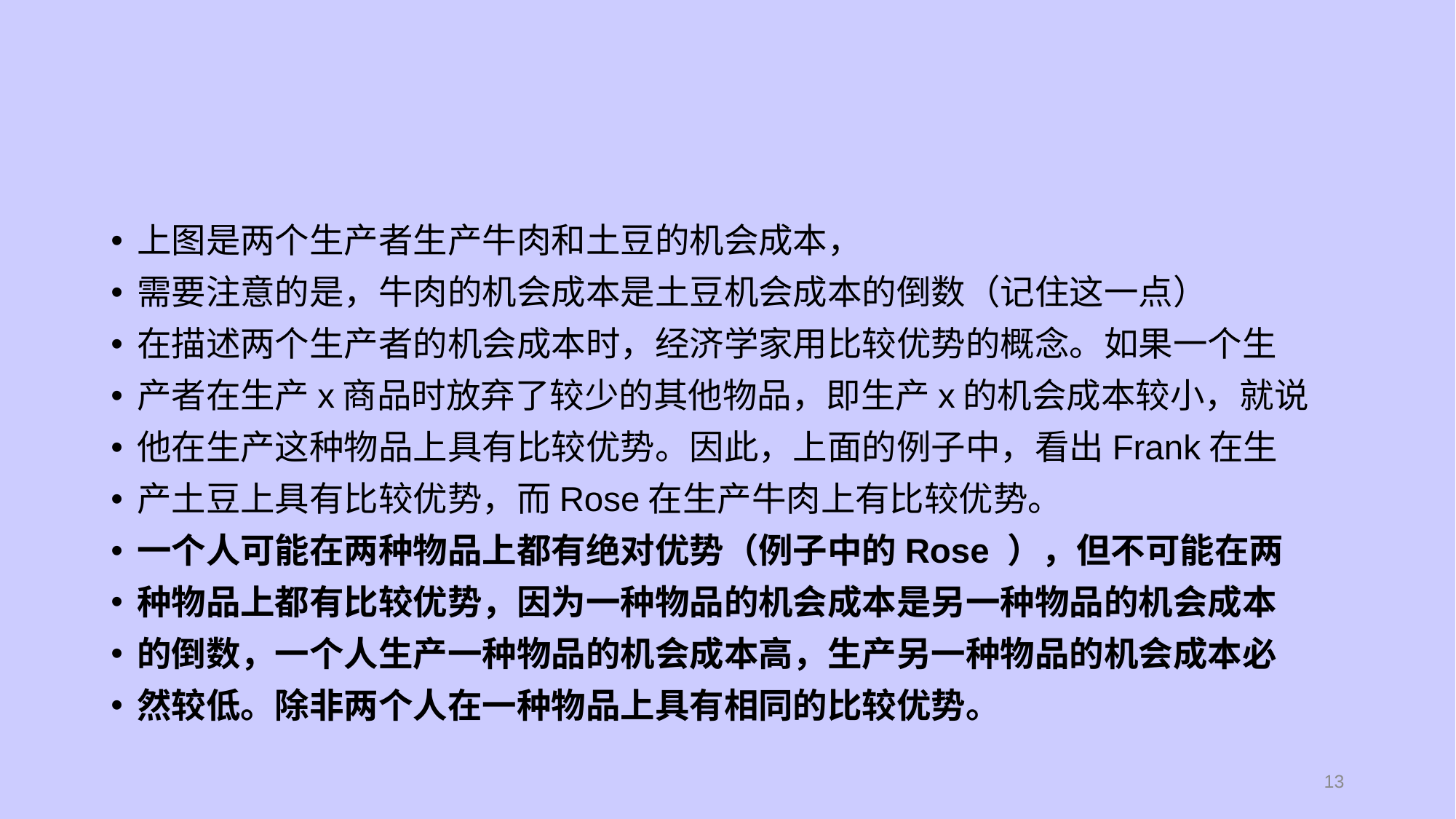

#
上图是两个生产者生产牛肉和土豆的机会成本，
需要注意的是，牛肉的机会成本是土豆机会成本的倒数（记住这一点）
在描述两个生产者的机会成本时，经济学家用比较优势的概念。如果一个生
产者在生产x商品时放弃了较少的其他物品，即生产x的机会成本较小，就说
他在生产这种物品上具有比较优势。因此，上面的例子中，看出Frank在生
产土豆上具有比较优势，而Rose在生产牛肉上有比较优势。
一个人可能在两种物品上都有绝对优势（例子中的Rose ），但不可能在两
种物品上都有比较优势，因为一种物品的机会成本是另一种物品的机会成本
的倒数，一个人生产一种物品的机会成本高，生产另一种物品的机会成本必
然较低。除非两个人在一种物品上具有相同的比较优势。

13